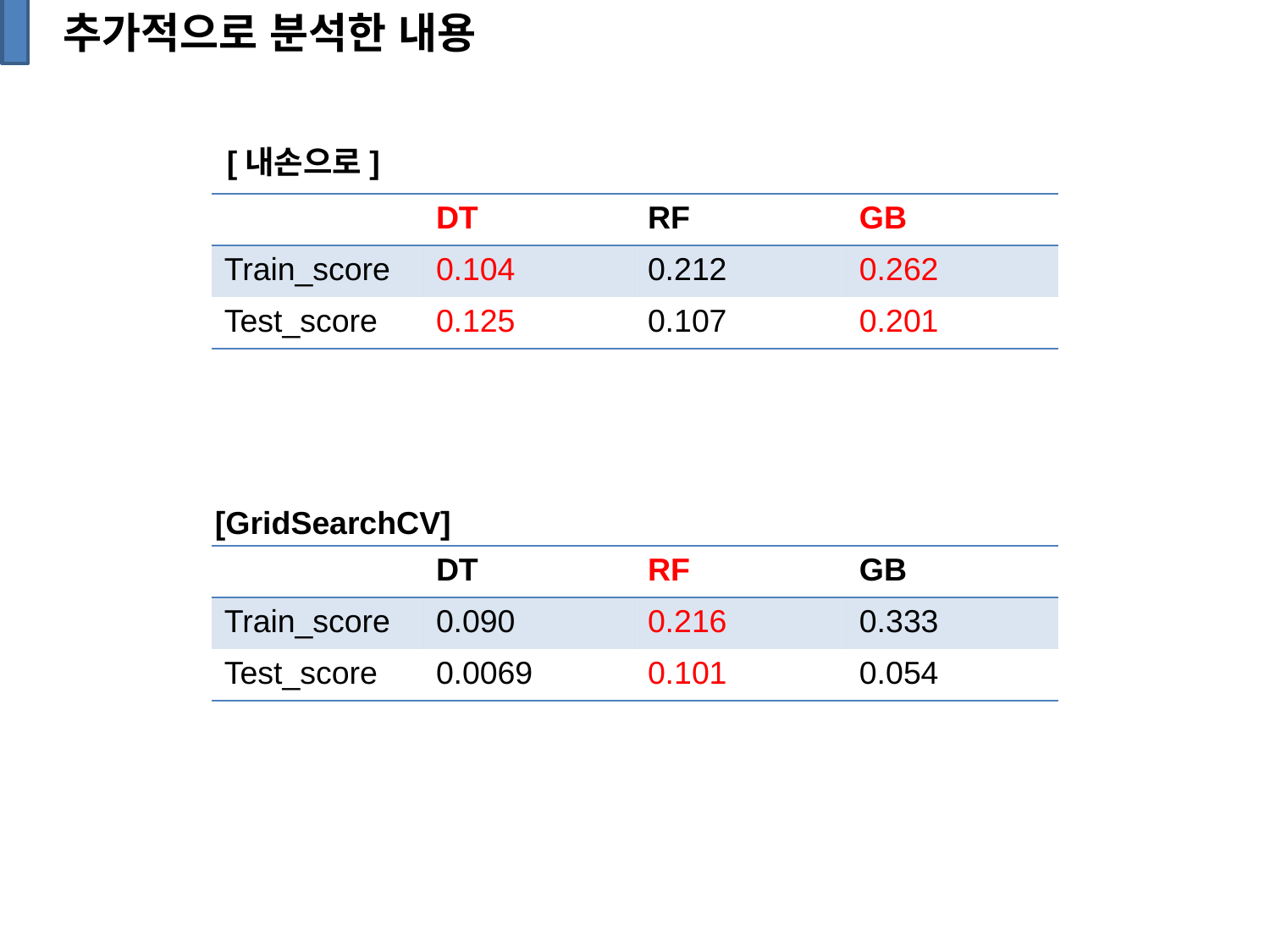

추가적으로 분석한 내용

[내손으로]
|  | DT | RF | GB |
| --- | --- | --- | --- |
| Train\_score | 0.104 | 0.212 | 0.262 |
| Test\_score | 0.125 | 0.107 | 0.201 |
[GridSearchCV]
|  | DT | RF | GB |
| --- | --- | --- | --- |
| Train\_score | 0.090 | 0.216 | 0.333 |
| Test\_score | 0.0069 | 0.101 | 0.054 |